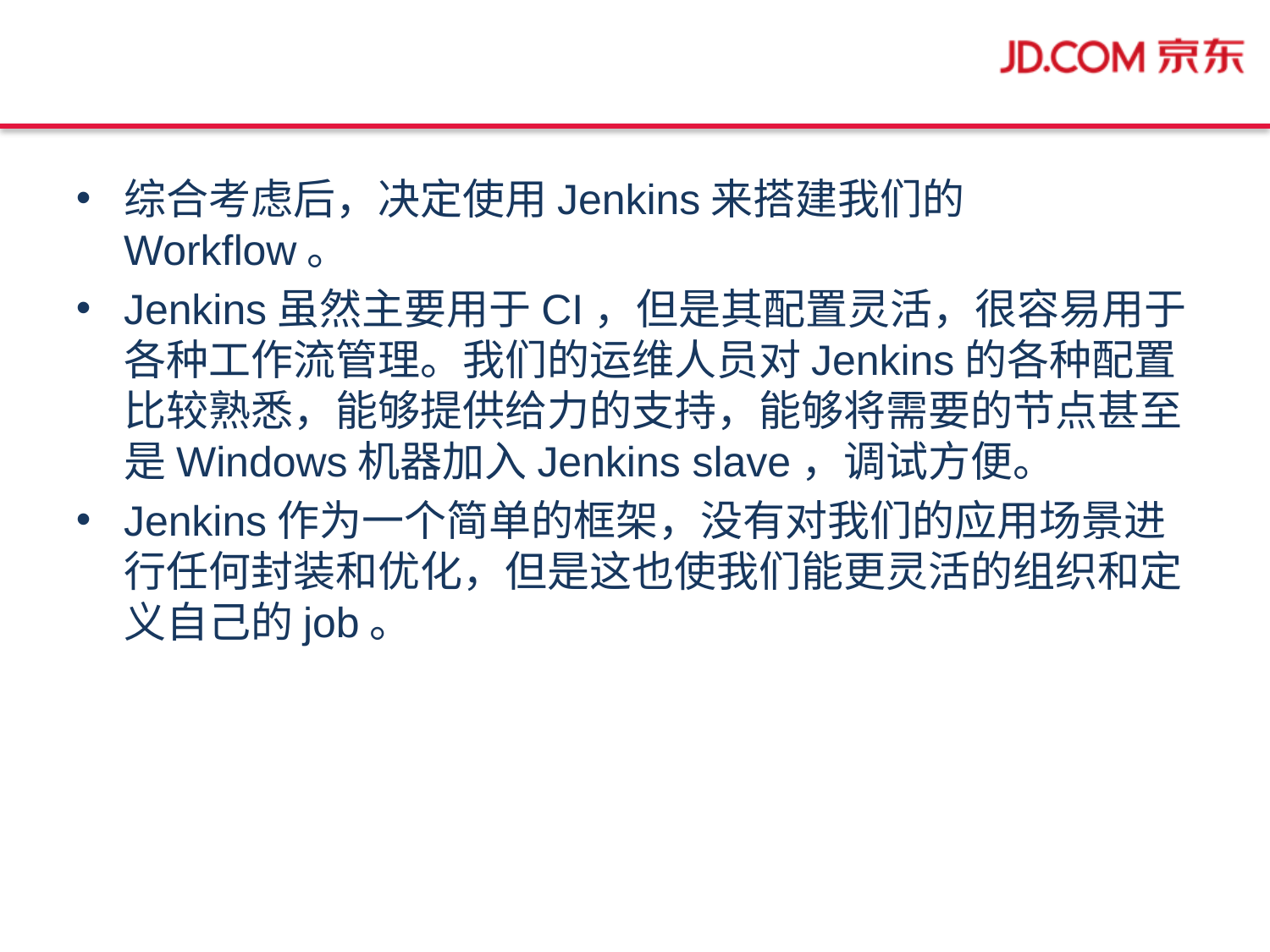

综合考虑后，决定使用Jenkins来搭建我们的Workflow。
Jenkins虽然主要用于CI，但是其配置灵活，很容易用于各种工作流管理。我们的运维人员对Jenkins的各种配置比较熟悉，能够提供给力的支持，能够将需要的节点甚至是Windows机器加入Jenkins slave，调试方便。
Jenkins作为一个简单的框架，没有对我们的应用场景进行任何封装和优化，但是这也使我们能更灵活的组织和定义自己的job。